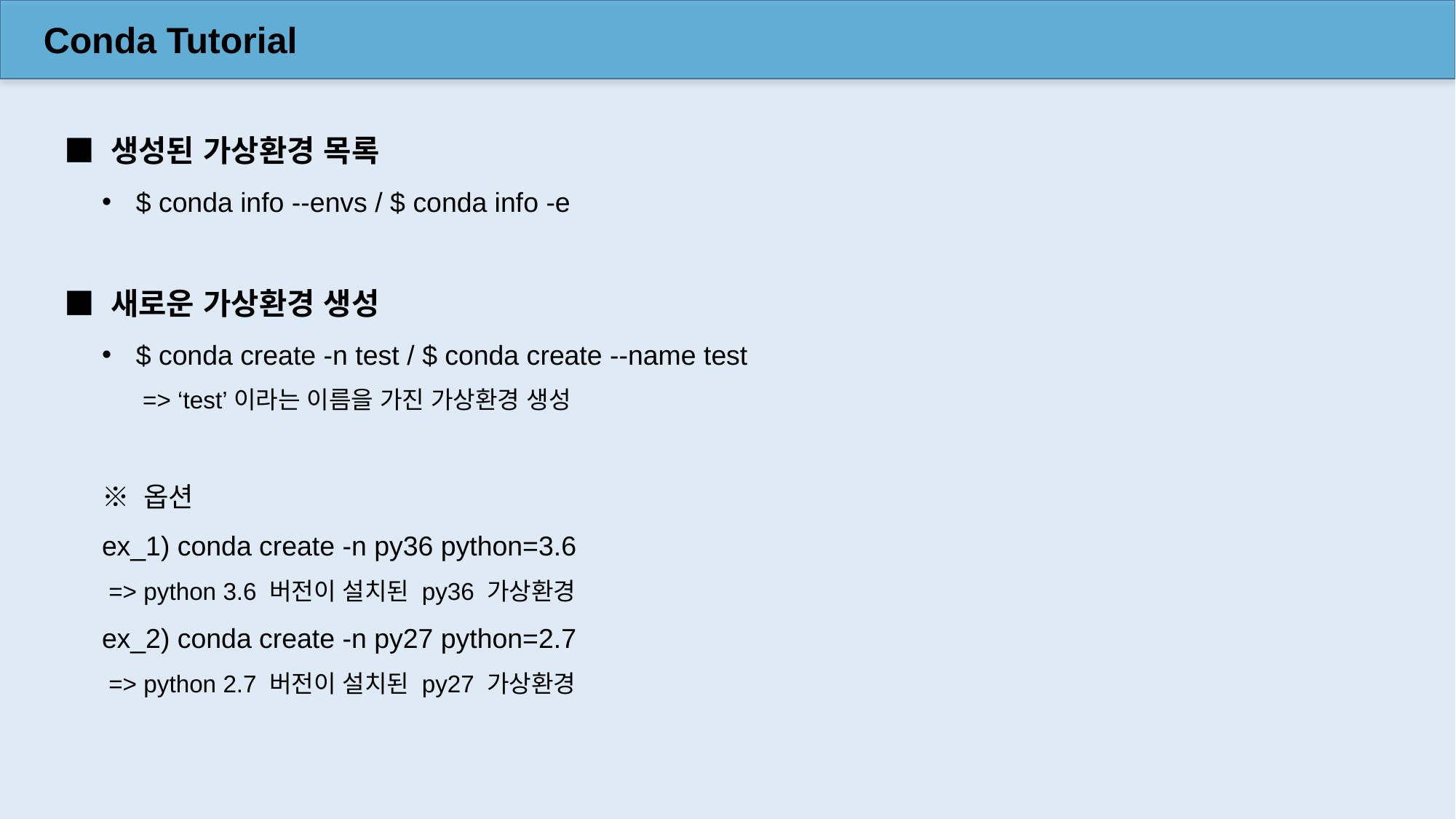

Conda Tutorial
  ■ 생성된 가상환경 목록
$ conda info --envs / $ conda info -e

  ■ 새로운 가상환경 생성
$ conda create -n test / $ conda create --name test
 => ‘test’이라는 이름을 가진 가상환경 생성

※ 옵션
ex_1) conda create -n py36 python=3.6
 => python 3.6 버전이 설치된 py36 가상환경
ex_2) conda create -n py27 python=2.7
 => python 2.7 버전이 설치된 py27 가상환경